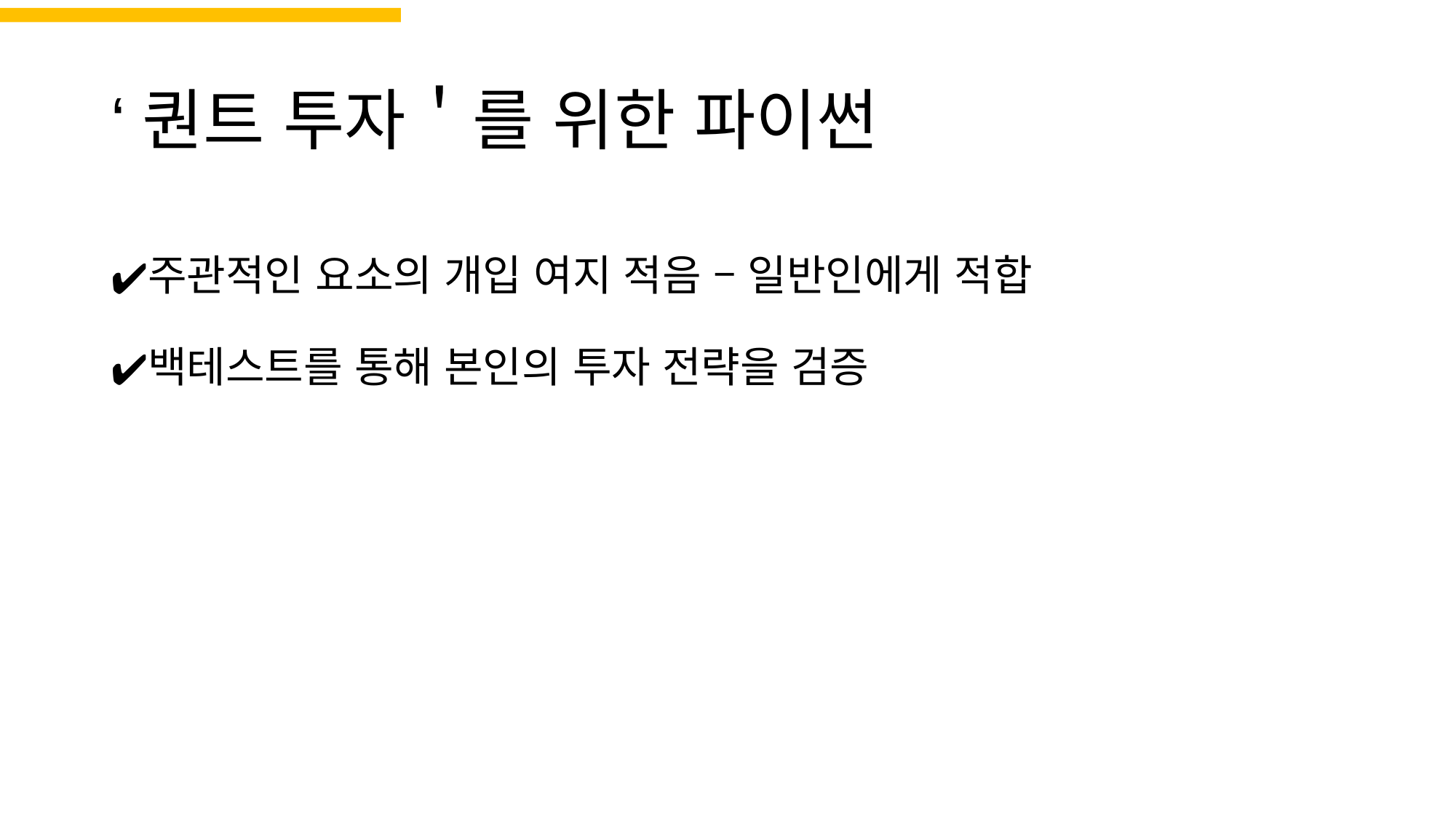

# ‘퀀트 투자＇를 위한 파이썬
주관적인 요소의 개입 여지 적음 – 일반인에게 적합
백테스트를 통해 본인의 투자 전략을 검증